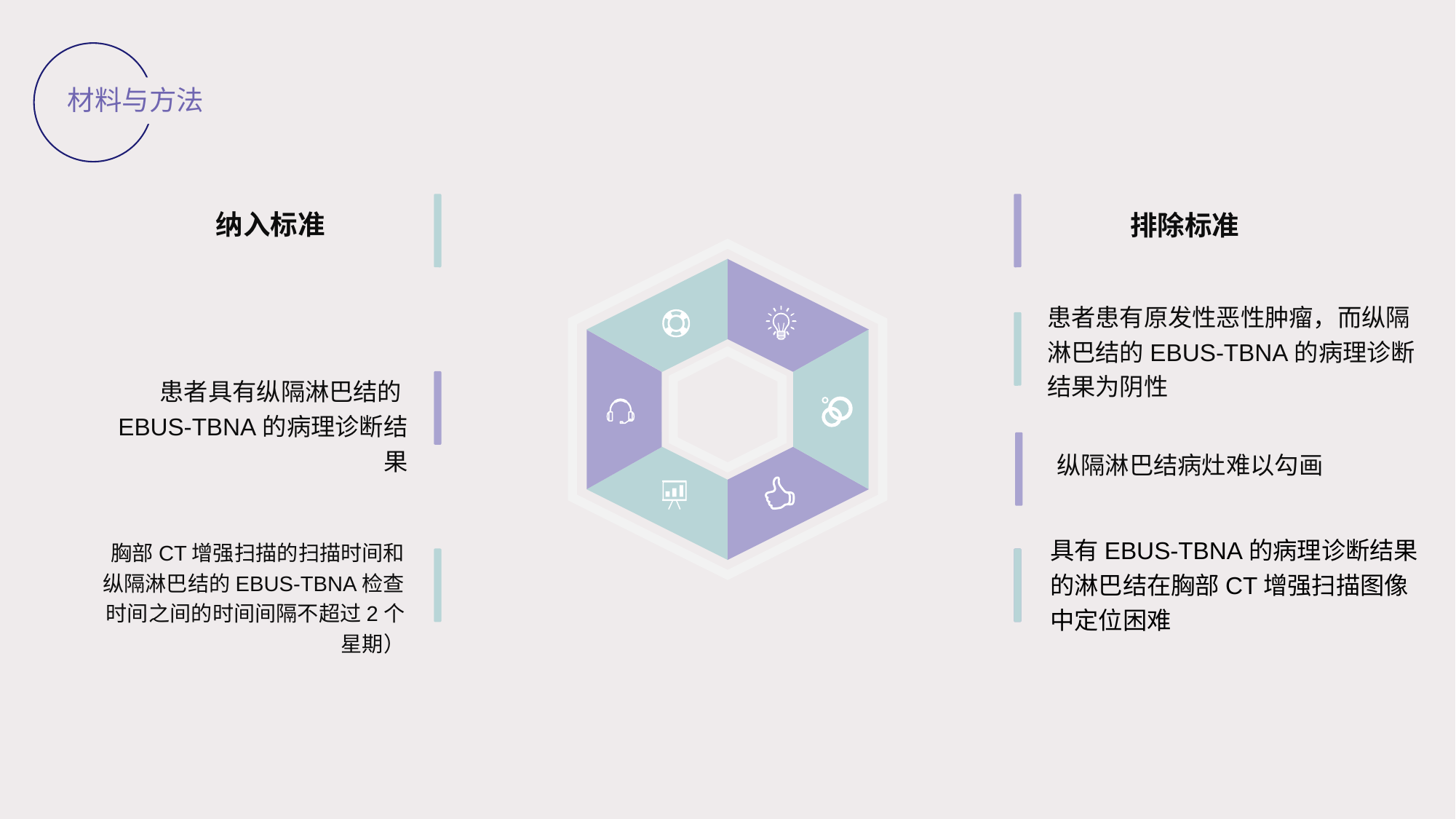

材料与方法

纳入标准
排除标准
患者患有原发性恶性肿瘤，而纵隔淋巴结的EBUS-TBNA的病理诊断结果为阴性

患者具有纵隔淋巴结的EBUS-TBNA的病理诊断结果

具有EBUS-TBNA的病理诊断结果的淋巴结在胸部CT增强扫描图像中定位困难
胸部CT增强扫描的扫描时间和纵隔淋巴结的EBUS-TBNA检查时间之间的时间间隔不超过2个星期）

纵隔淋巴结病灶难以勾画